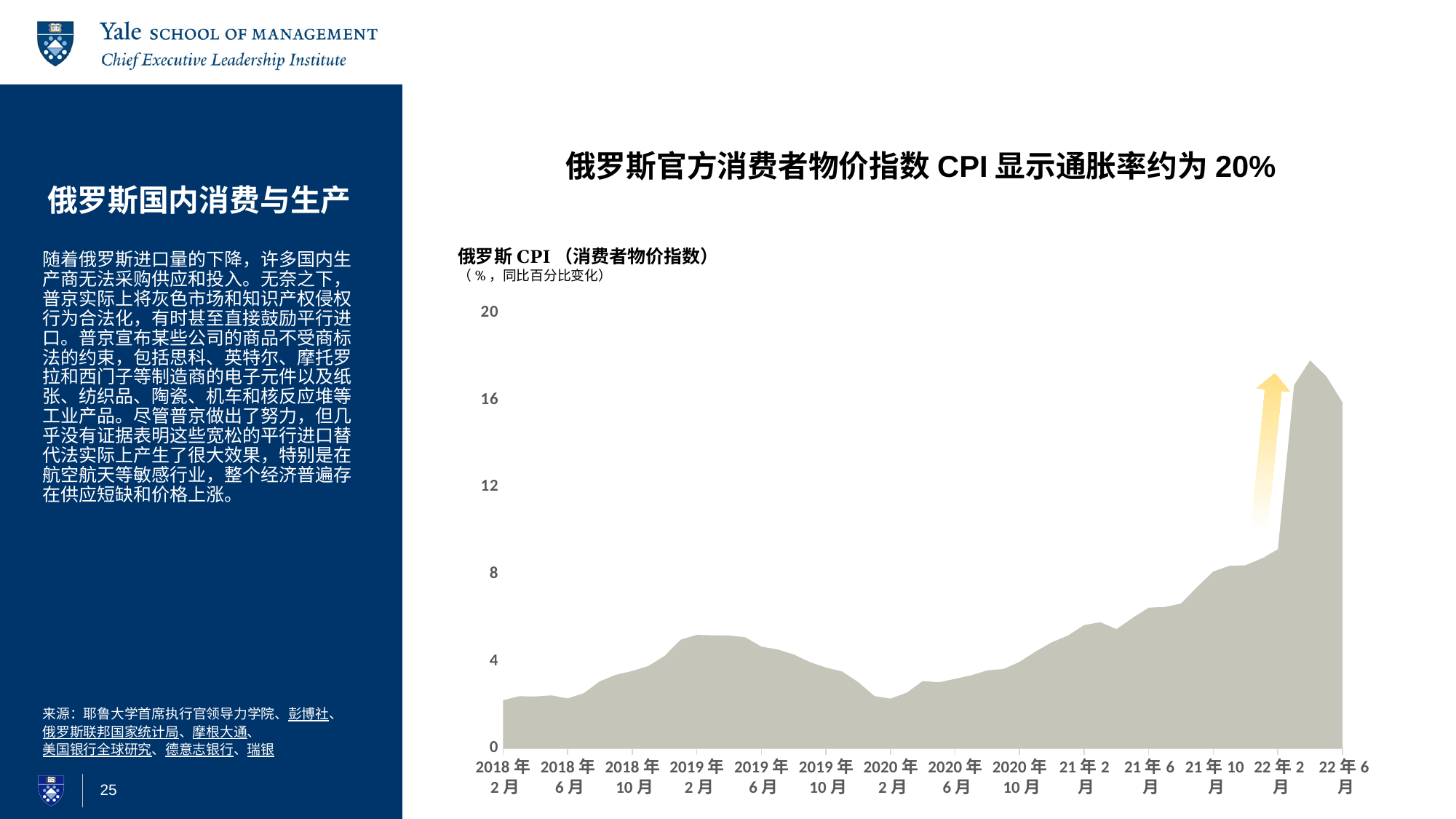

# 俄罗斯国内消费与生产
俄罗斯官方消费者物价指数CPI显示通胀率约为20%
随着俄罗斯进口量的下降，许多国内生产商无法采购供应和投入。无奈之下，普京实际上将灰色市场和知识产权侵权行为合法化，有时甚至直接鼓励平行进口。普京宣布某些公司的商品不受商标法的约束，包括思科、英特尔、摩托罗拉和西门子等制造商的电子元件以及纸张、纺织品、陶瓷、机车和核反应堆等工业产品。尽管普京做出了努力，但几乎没有证据表明这些宽松的平行进口替代法实际上产生了很大效果，特别是在航空航天等敏感行业，整个经济普遍存在供应短缺和价格上涨。
俄罗斯CPI（消费者物价指数）
（%，同比百分比变化）

### Chart

| Category |  |
|---|---|
| 44742 | 15.9 |
| 44712 | 17.1 |
| 44681 | 17.83 |
| 44651 | 16.69 |
| 44620 | 9.15 |
| 44592 | 8.73 |
| 44561 | 8.42 |
| 44530 | 8.39 |
| 44500 | 8.13 |
| 44469 | 7.42 |
| 44439 | 6.66 |
| 44408 | 6.5 |
| 44377 | 6.47 |
| 44347 | 6.0 |
| 44316 | 5.48 |
| 44286 | 5.8 |
| 44255 | 5.67 |
| 44227 | 5.19 |
| 44196 | 4.88 |
| 44165 | 4.46 |
| 44135 | 3.98 |
| 44104 | 3.65 |
| 44074 | 3.59 |
| 44043 | 3.36 |
| 44012 | 3.2 |
| 43982 | 3.04 |
| 43951 | 3.1 |
| 43921 | 2.56 |
| 43890 | 2.29 |
| 43861 | 2.41 |
| 43830 | 3.05 |
| 43799 | 3.54 |
| 43769 | 3.72 |
| 43738 | 3.97 |
| 43708 | 4.32 |
| 43677 | 4.55 |
| 43646 | 4.68 |
| 43616 | 5.11 |
| 43585 | 5.19 |
| 43555 | 5.2 |
| 43524 | 5.22 |
| 43496 | 5.0 |
| 43465 | 4.25 |
| 43434 | 3.79 |
| 43404 | 3.56 |
| 43373 | 3.39 |
| 43343 | 3.09 |
| 43312 | 2.54 |
| 43281 | 2.3 |
| 43251 | 2.44 |
| 43220 | 2.39 |
| 43190 | 2.4 |
| 43159 | 2.22 |
| 43131 | 2.16 |
来源：耶鲁大学首席执行官领导力学院、彭博社、俄罗斯联邦国家统计局、摩根大通、美国银行全球研究、德意志银行、瑞银
2018年6月
2018年2月
2018年10月
2019年2月
2019年6月
2019年10月
2020年2月
2020年6月
2020年10月
21年2月
21年6月
21年10月
22年2月
22年6月
25